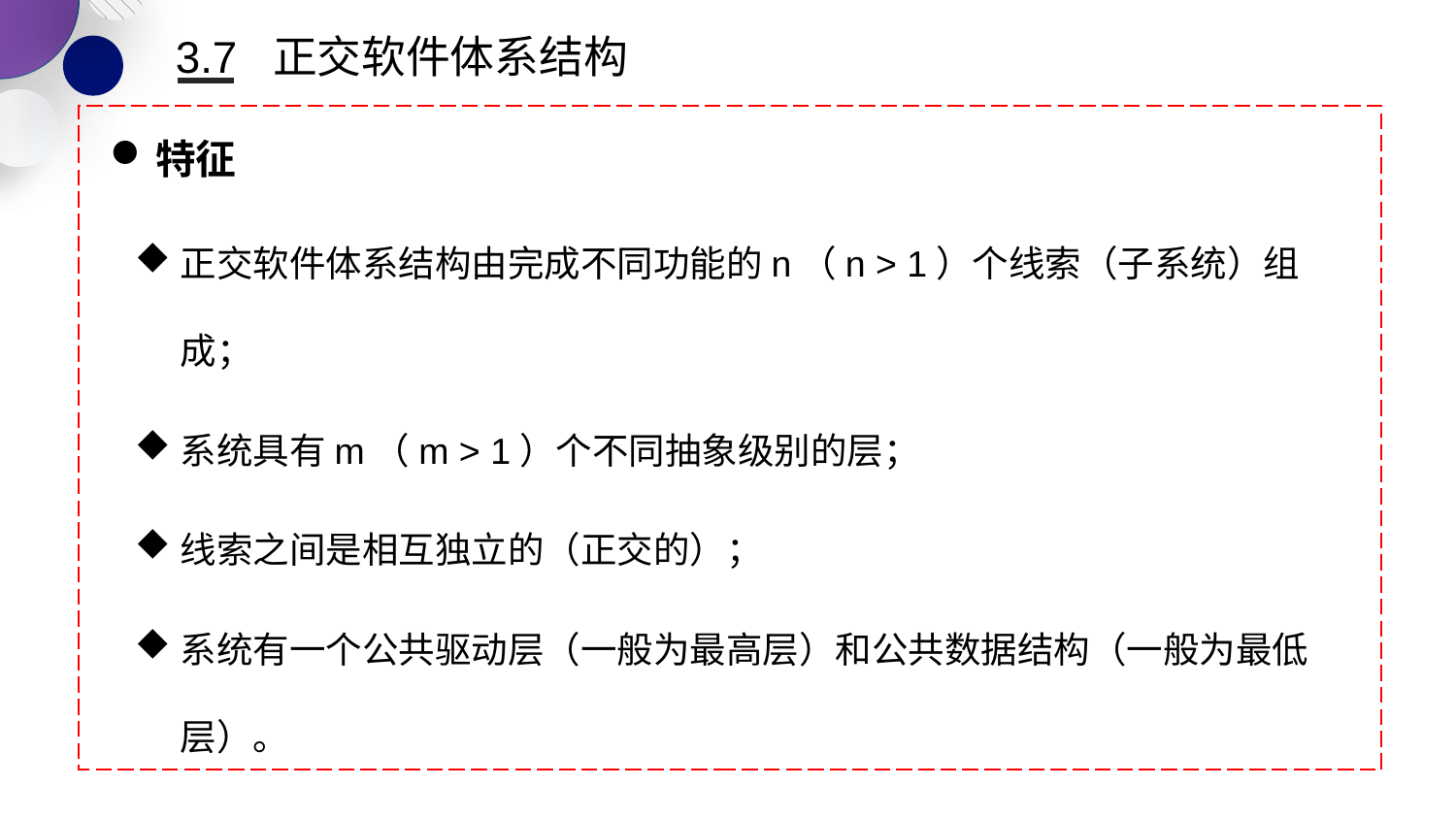

3.7  正交软件体系结构

特征
正交软件体系结构由完成不同功能的n（n > 1）个线索（子系统）组成；
系统具有m（m > 1）个不同抽象级别的层；
线索之间是相互独立的（正交的）；
系统有一个公共驱动层（一般为最高层）和公共数据结构（一般为最低层）。